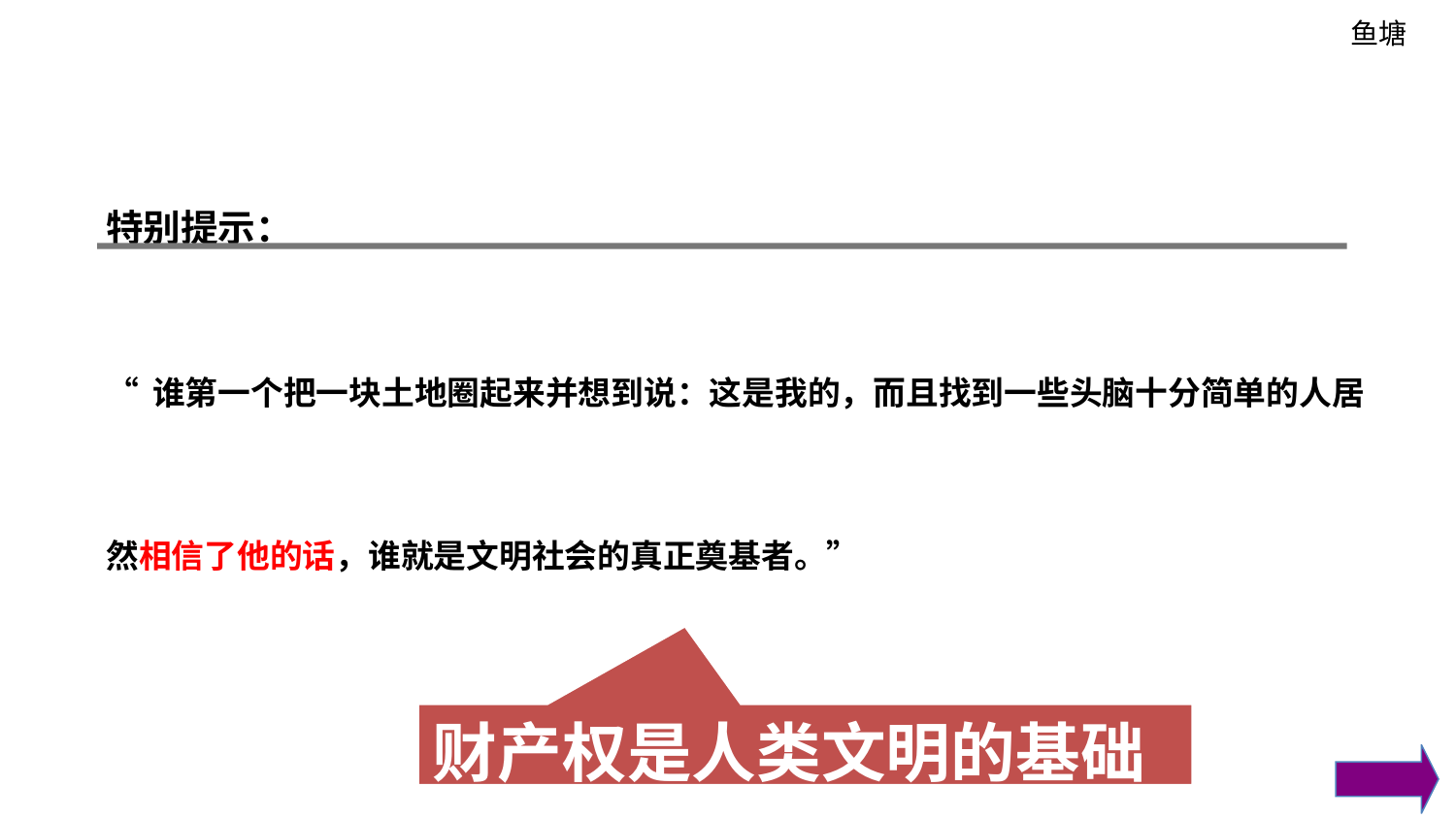

鱼塘
特别提示：
“谁第一个把一块土地圈起来并想到说：这是我的，而且找到一些头脑十分简单的人居然相信了他的话，谁就是文明社会的真正奠基者。”

财产权是人类文明的基础